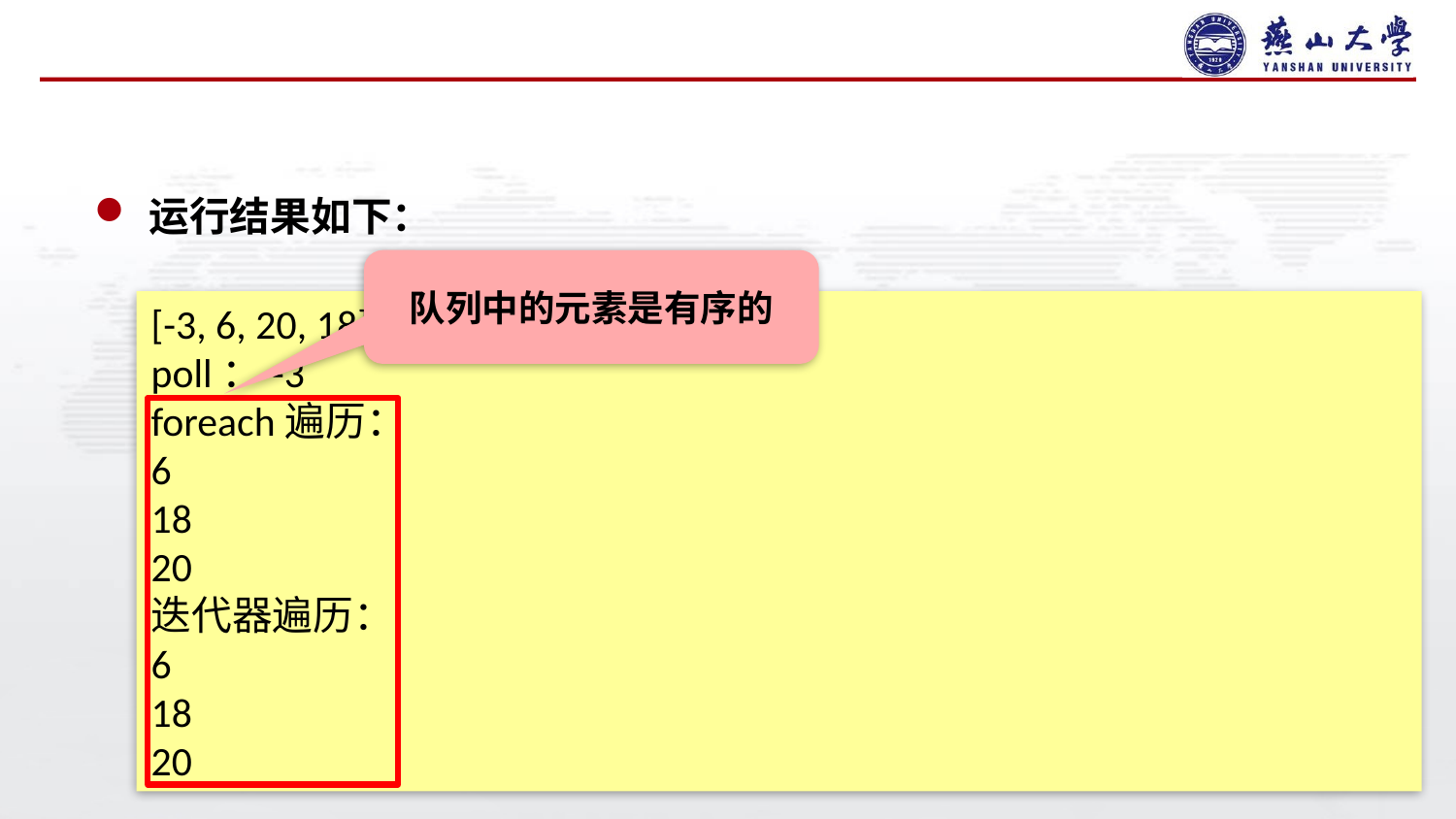

#
运行结果如下：

队列中的元素是有序的
[-3, 6, 20, 18]
poll：-3
foreach遍历：
6
18
20
迭代器遍历：
6
18
20